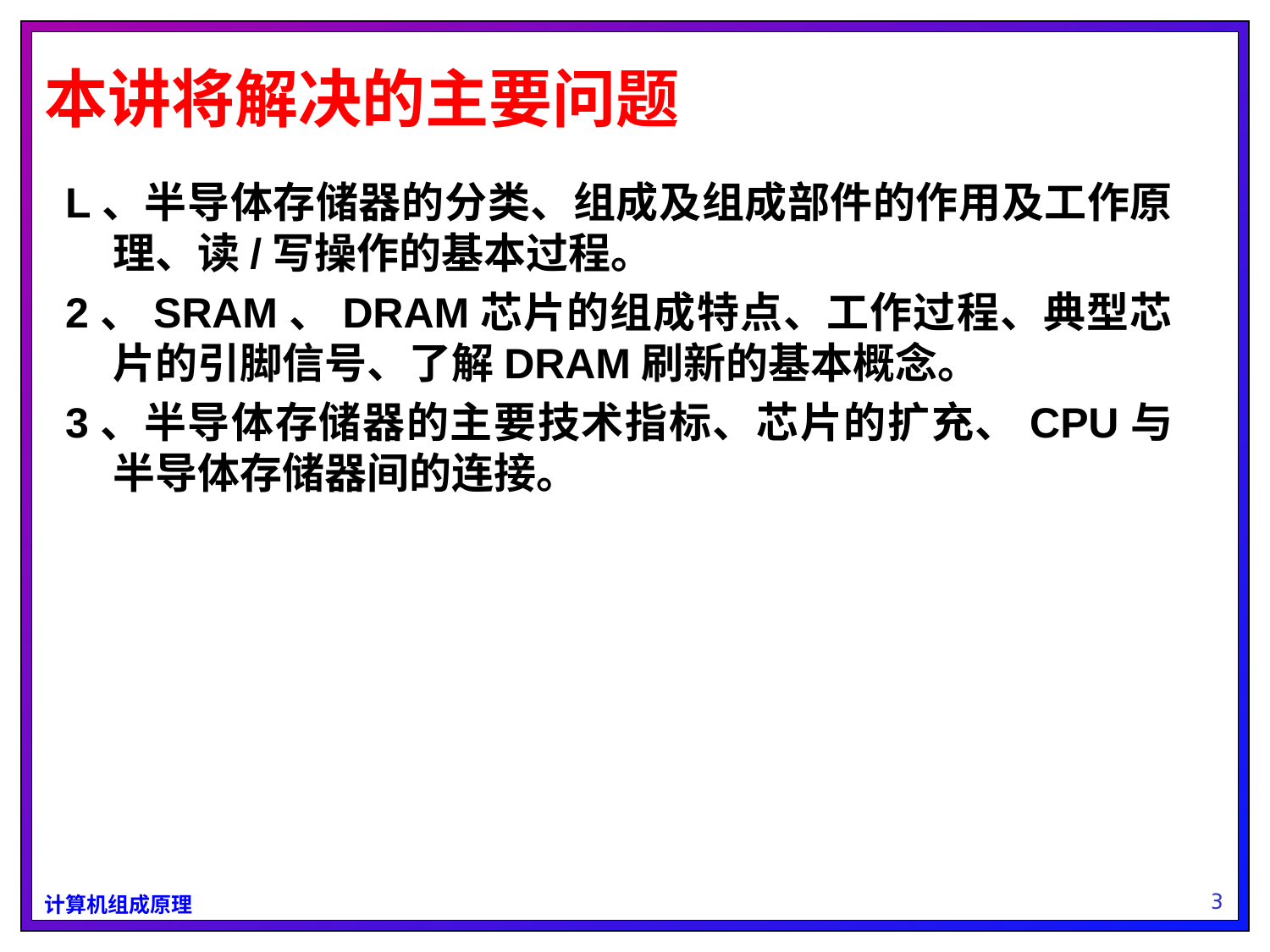

本讲将解决的主要问题
L、半导体存储器的分类、组成及组成部件的作用及工作原理、读/写操作的基本过程。
2、SRAM、DRAM芯片的组成特点、工作过程、典型芯片的引脚信号、了解DRAM刷新的基本概念。
3、半导体存储器的主要技术指标、芯片的扩充、CPU与半导体存储器间的连接。